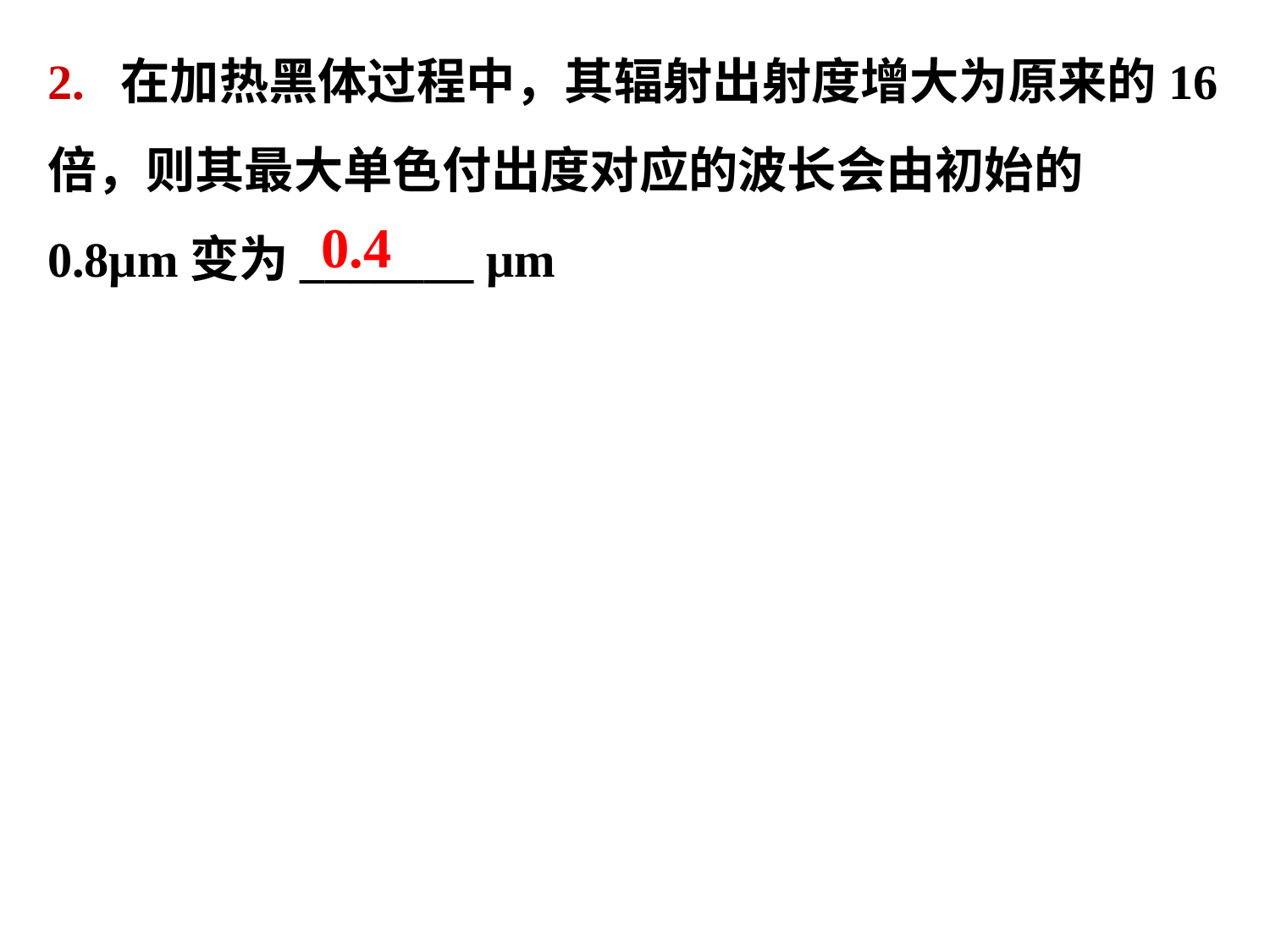

2.  在加热黑体过程中，其辐射出射度增大为原来的16倍，则其最大单色付出度对应的波长会由初始的0.8μm变为_______ μm
0.4